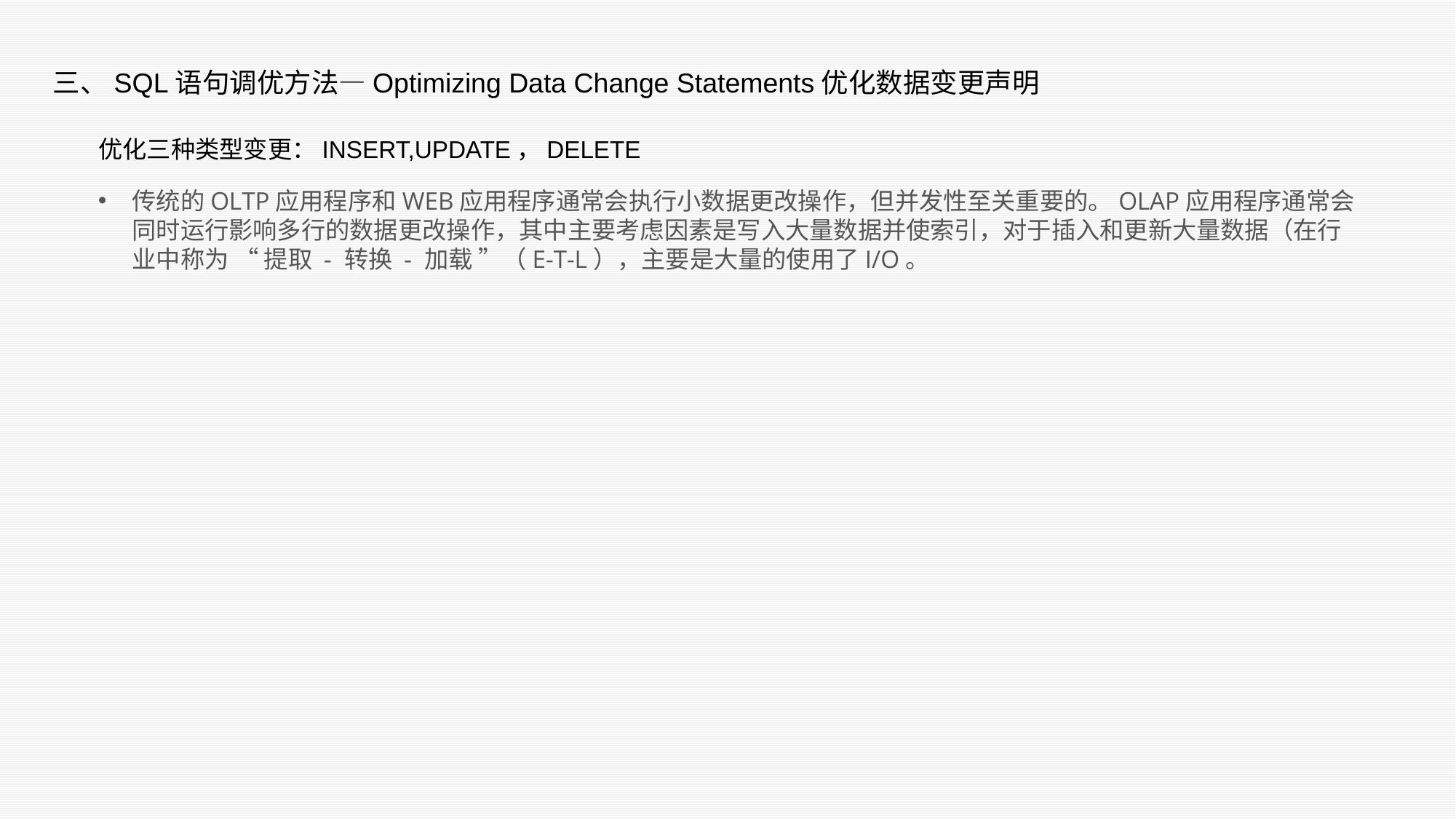

三、SQL语句调优方法—Optimizing Data Change Statements优化数据变更声明
优化三种类型变更：INSERT,UPDATE，DELETE
传统的OLTP应用程序和WEB应用程序通常会执行小数据更改操作，但并发性至关重要的。OLAP应用程序通常会同时运行影响多行的数据更改操作，其中主要考虑因素是写入大量数据并使索引，对于插入和更新大量数据（在行业中称为 “ 提取 - 转换 - 加载 ”（E-T-L），主要是大量的使用了I/O。